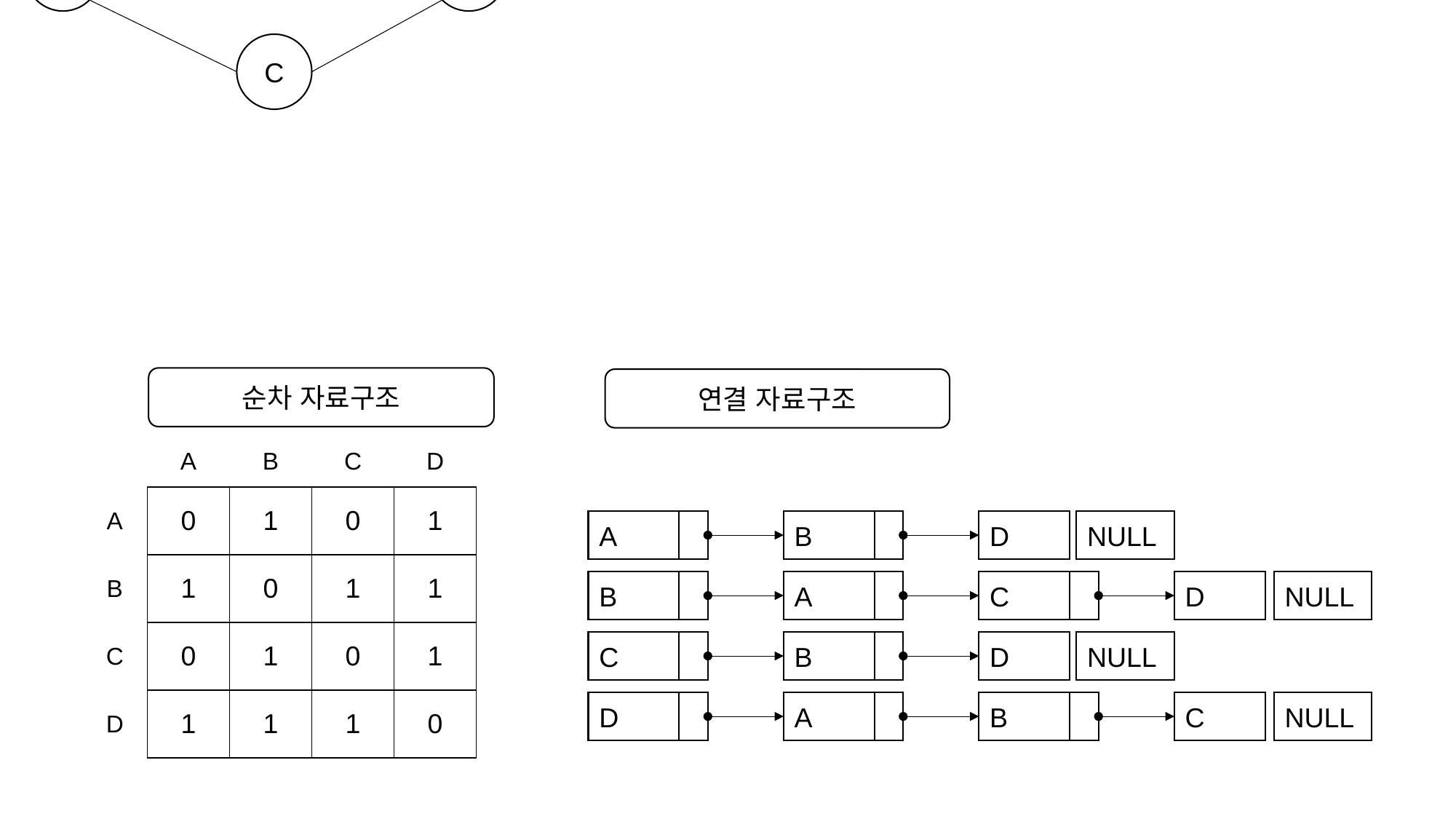

A
D
B
C
순차 자료구조
연결 자료구조
| A | B | C | D |
| --- | --- | --- | --- |
| A |
| --- |
| B |
| C |
| D |
| 0 | 1 | 0 | 1 |
| --- | --- | --- | --- |
| 1 | 0 | 1 | 1 |
| 0 | 1 | 0 | 1 |
| 1 | 1 | 1 | 0 |
D
NULL
B

A

D

NULL
C

A

B
NULL

D

B
C

NULL
C

B

A
D